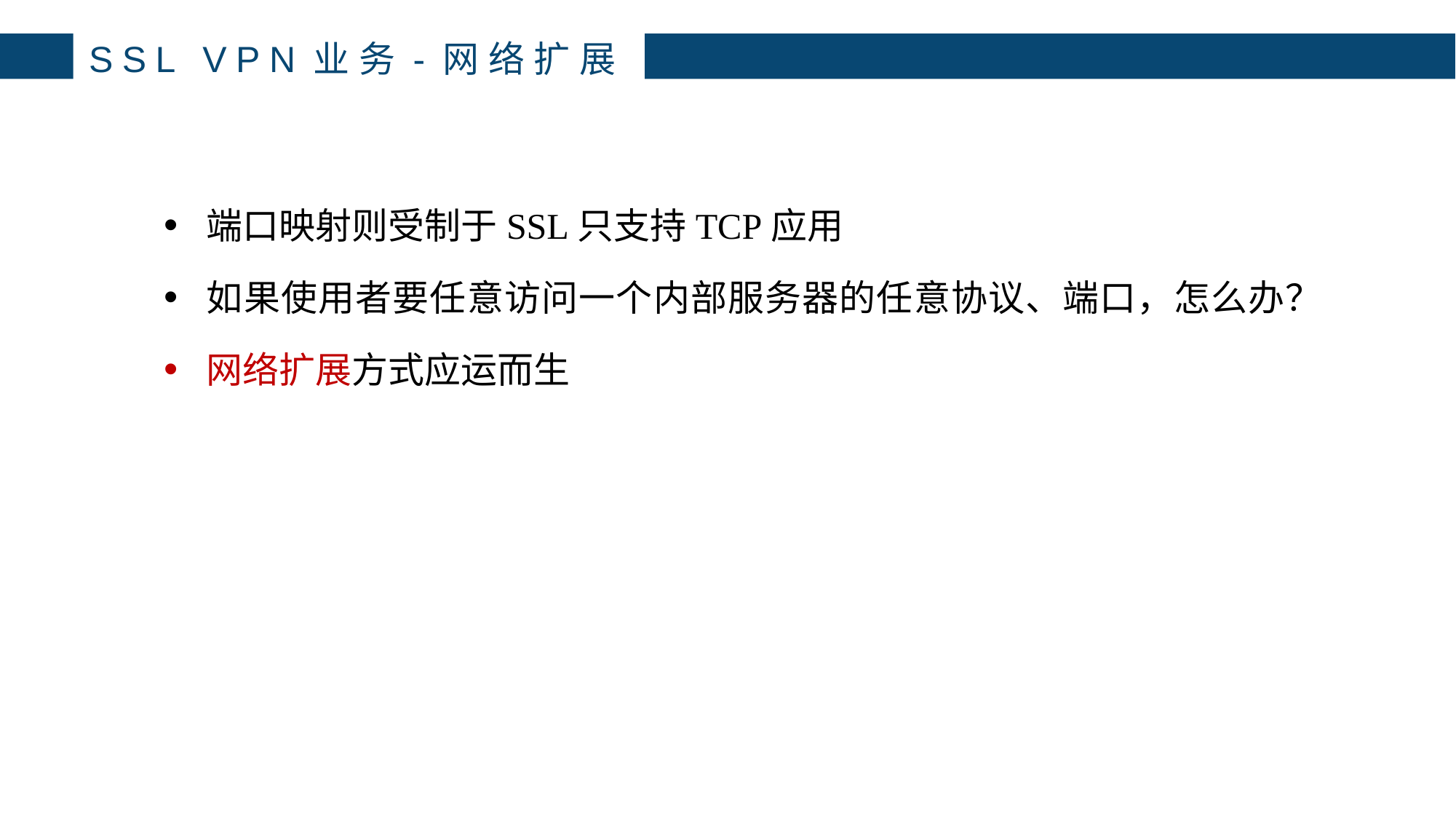

# SSL VPN业务-网络扩展
端口映射则受制于SSL只支持TCP应用
如果使用者要任意访问一个内部服务器的任意协议、端口，怎么办？
网络扩展方式应运而生